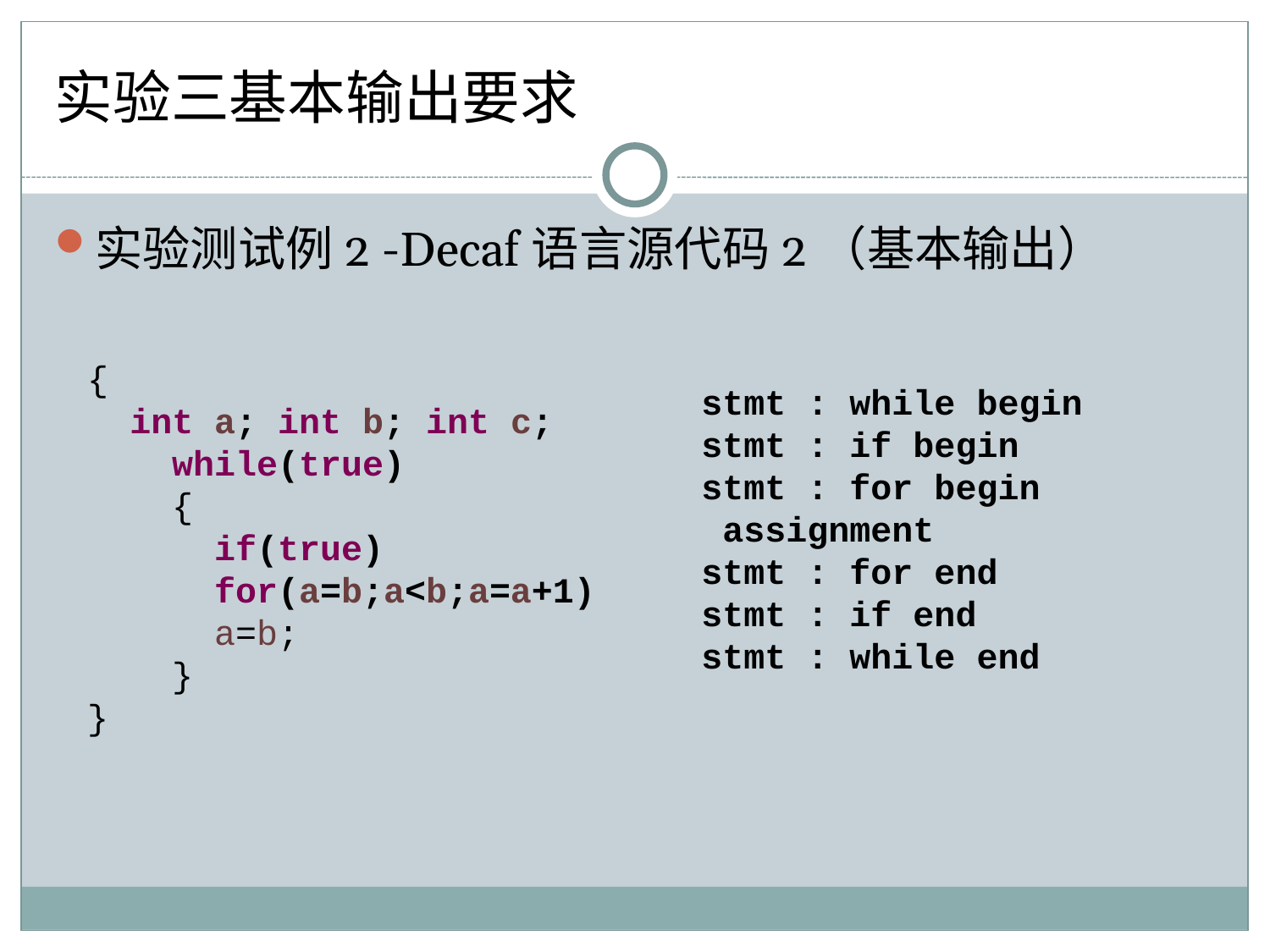

实验三基本输出要求
实验测试例2 -Decaf语言源代码2（基本输出）

{
  int a; int b; int c;
    while(true)
    {
      if(true)
      for(a=b;a<b;a=a+1)
      a=b;
    }
}
stmt : while begin
stmt : if begin
stmt : for begin
 assignment
stmt : for end
stmt : if end
stmt : while end